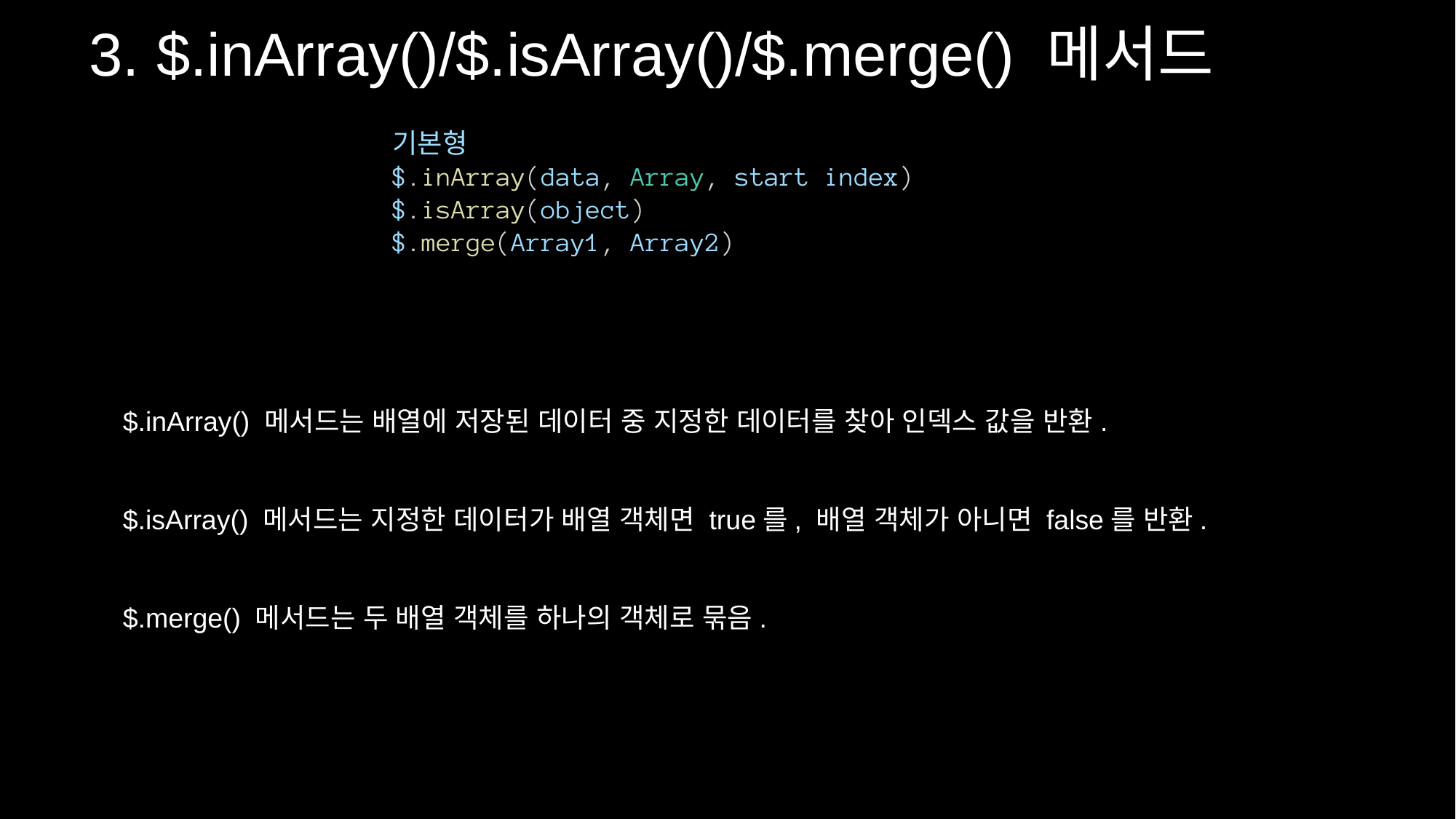

3. $.inArray()/$.isArray()/$.merge() 메서드
기본형
$.inArray(data, Array, start index)
$.isArray(object)
$.merge(Array1, Array2)
$.inArray() 메서드는 배열에 저장된 데이터 중 지정한 데이터를 찾아 인덱스 값을 반환.

$.isArray() 메서드는 지정한 데이터가 배열 객체면 true를, 배열 객체가 아니면 false를 반환.

$.merge() 메서드는 두 배열 객체를 하나의 객체로 묶음.